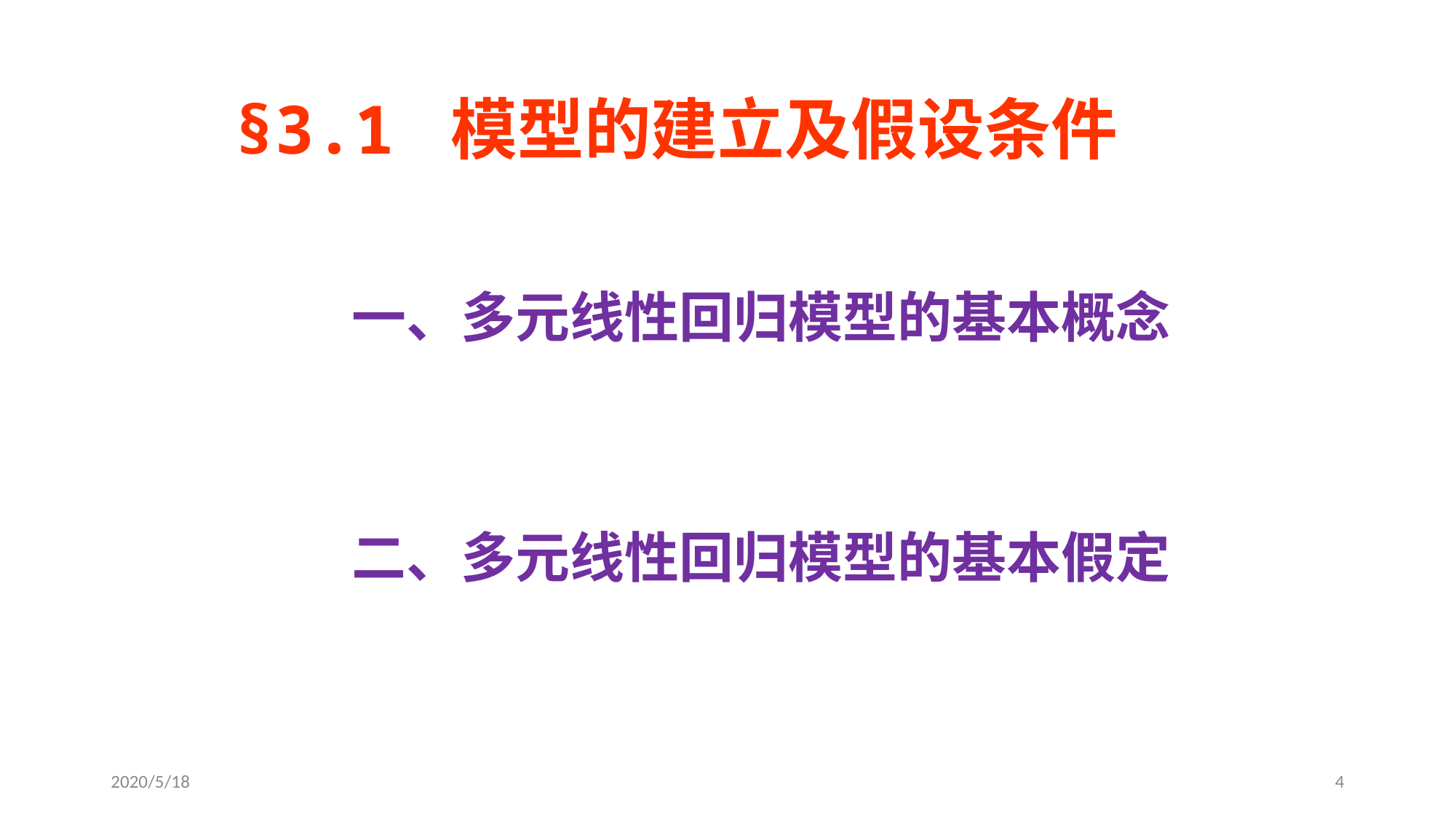

# §3.1 模型的建立及假设条件
一、多元线性回归模型的基本概念
二、多元线性回归模型的基本假定
2020/5/18
4